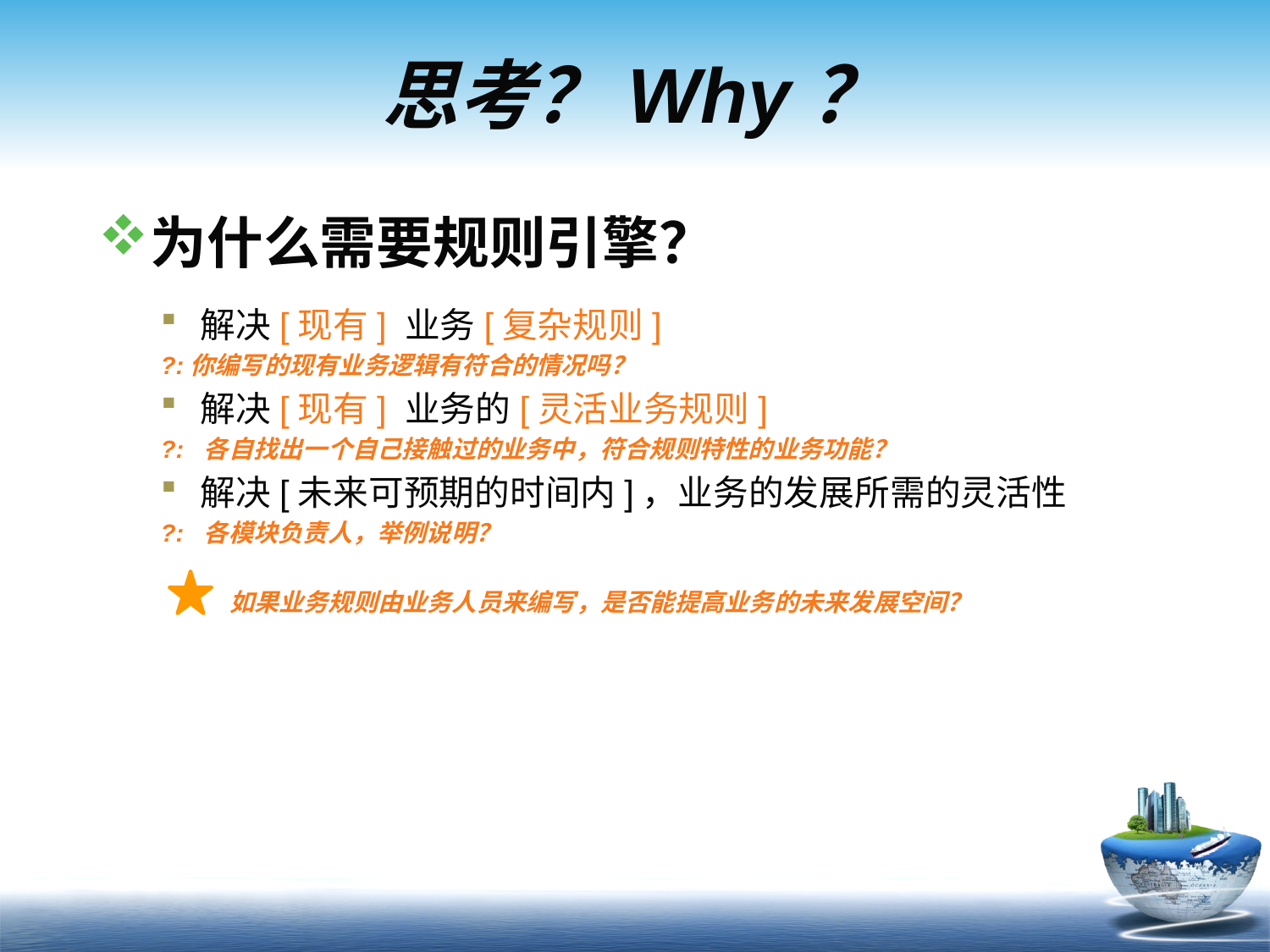

# 思考？Why？
为什么需要规则引擎？
解决[现有] 业务[复杂规则]
?:你编写的现有业务逻辑有符合的情况吗？
解决[现有] 业务的[灵活业务规则]
?:  各自找出一个自己接触过的业务中，符合规则特性的业务功能？
解决[未来可预期的时间内]，业务的发展所需的灵活性
?:  各模块负责人，举例说明？

           如果业务规则由业务人员来编写，是否能提高业务的未来发展空间？